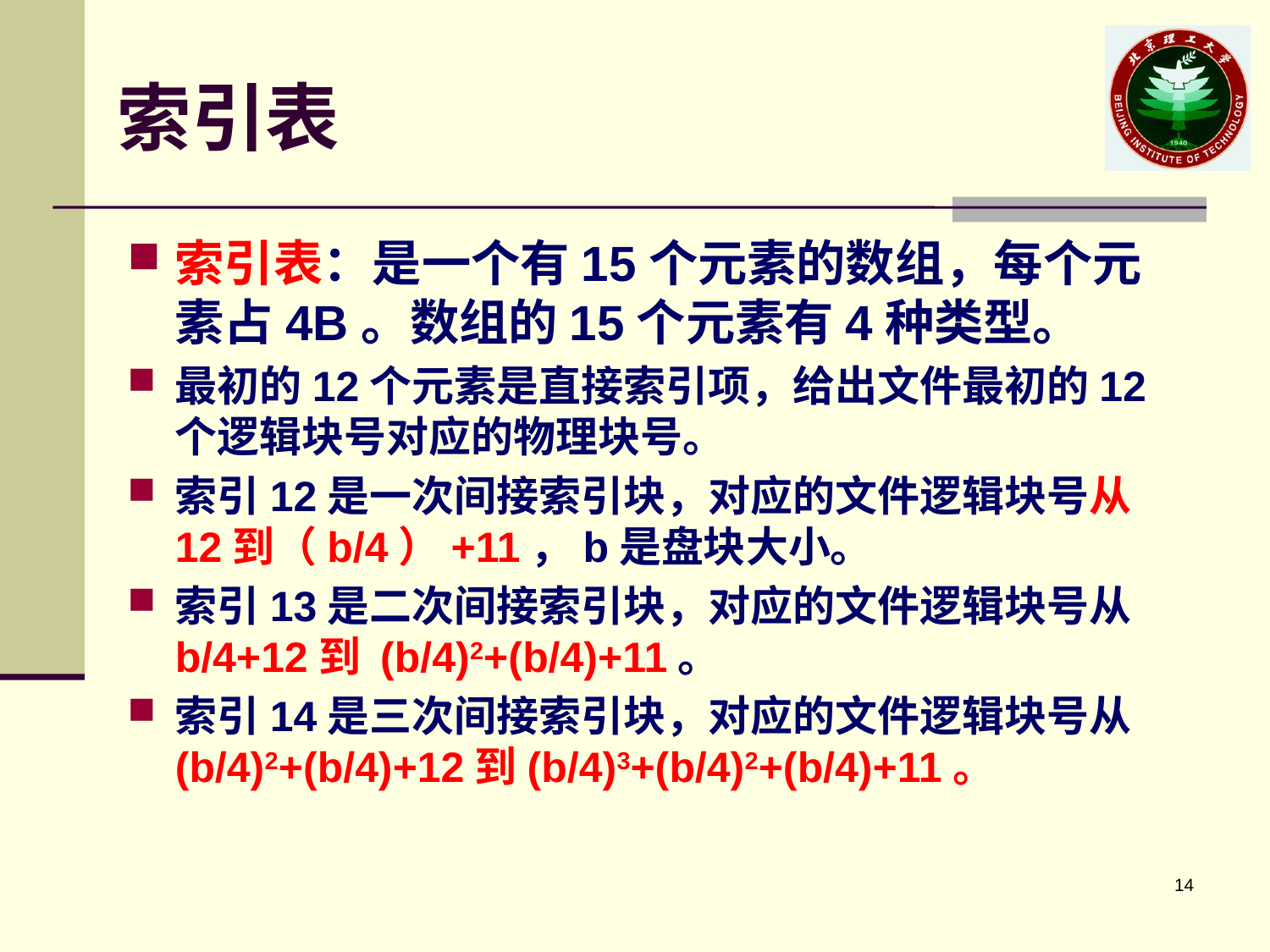

# 索引表
索引表：是一个有15个元素的数组，每个元素占4B。数组的15个元素有4种类型。
最初的12个元素是直接索引项，给出文件最初的12个逻辑块号对应的物理块号。
索引12是一次间接索引块，对应的文件逻辑块号从12到（b/4）+11，b是盘块大小。
索引13是二次间接索引块，对应的文件逻辑块号从b/4+12到 (b/4)2+(b/4)+11。
索引14是三次间接索引块，对应的文件逻辑块号从 (b/4)2+(b/4)+12到(b/4)3+(b/4)2+(b/4)+11。

14